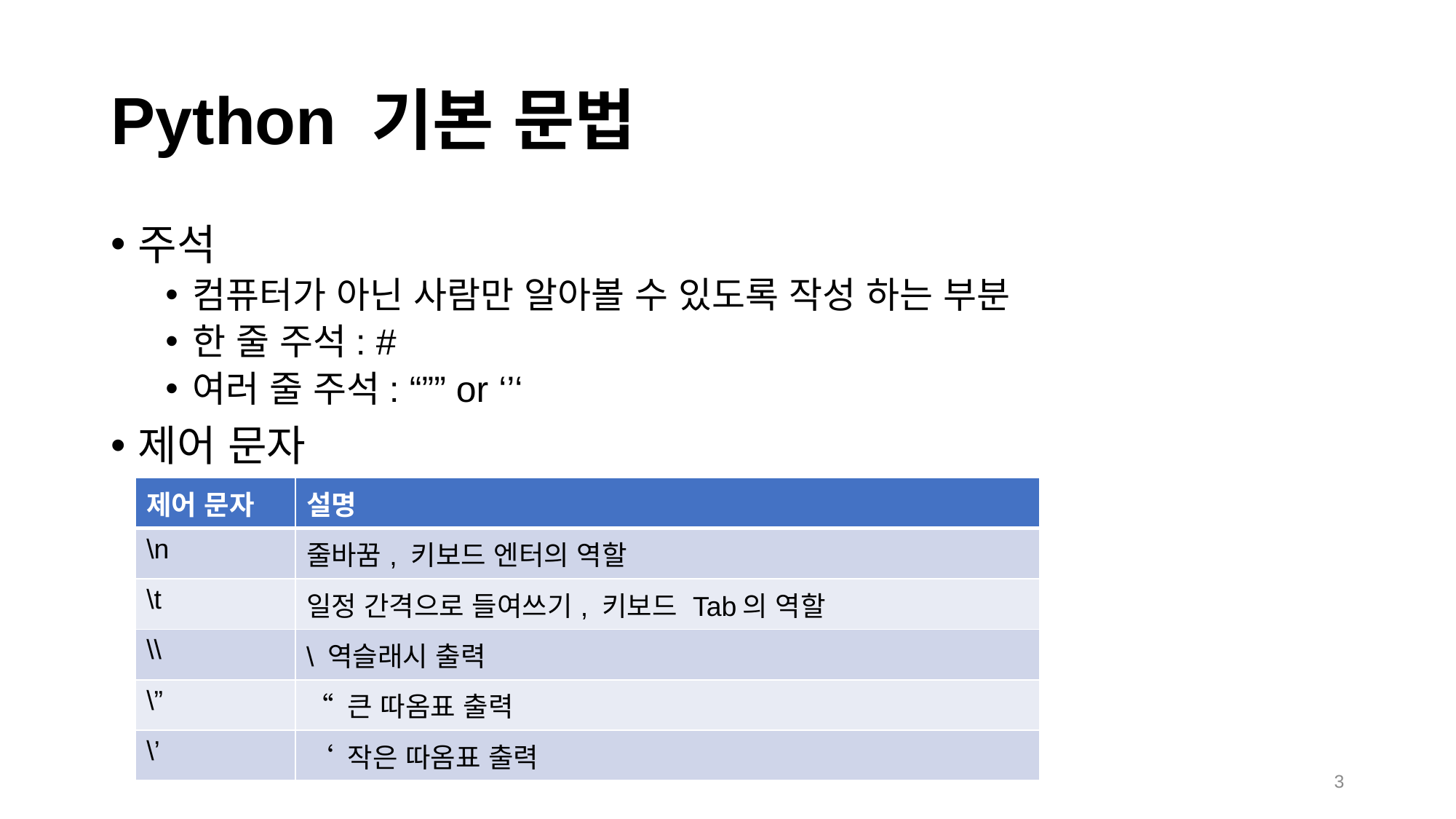

# Python 기본 문법
주석
컴퓨터가 아닌 사람만 알아볼 수 있도록 작성 하는 부분
한 줄 주석: #
여러 줄 주석: “”” or ‘’‘
제어 문자

| 제어 문자 | 설명 |
| --- | --- |
| \n | 줄바꿈, 키보드 엔터의 역할 |
| \t | 일정 간격으로 들여쓰기, 키보드 Tab의 역할 |
| \\ | \ 역슬래시 출력 |
| \” | “ 큰 따옴표 출력 |
| \’ | ‘ 작은 따옴표 출력 |
3